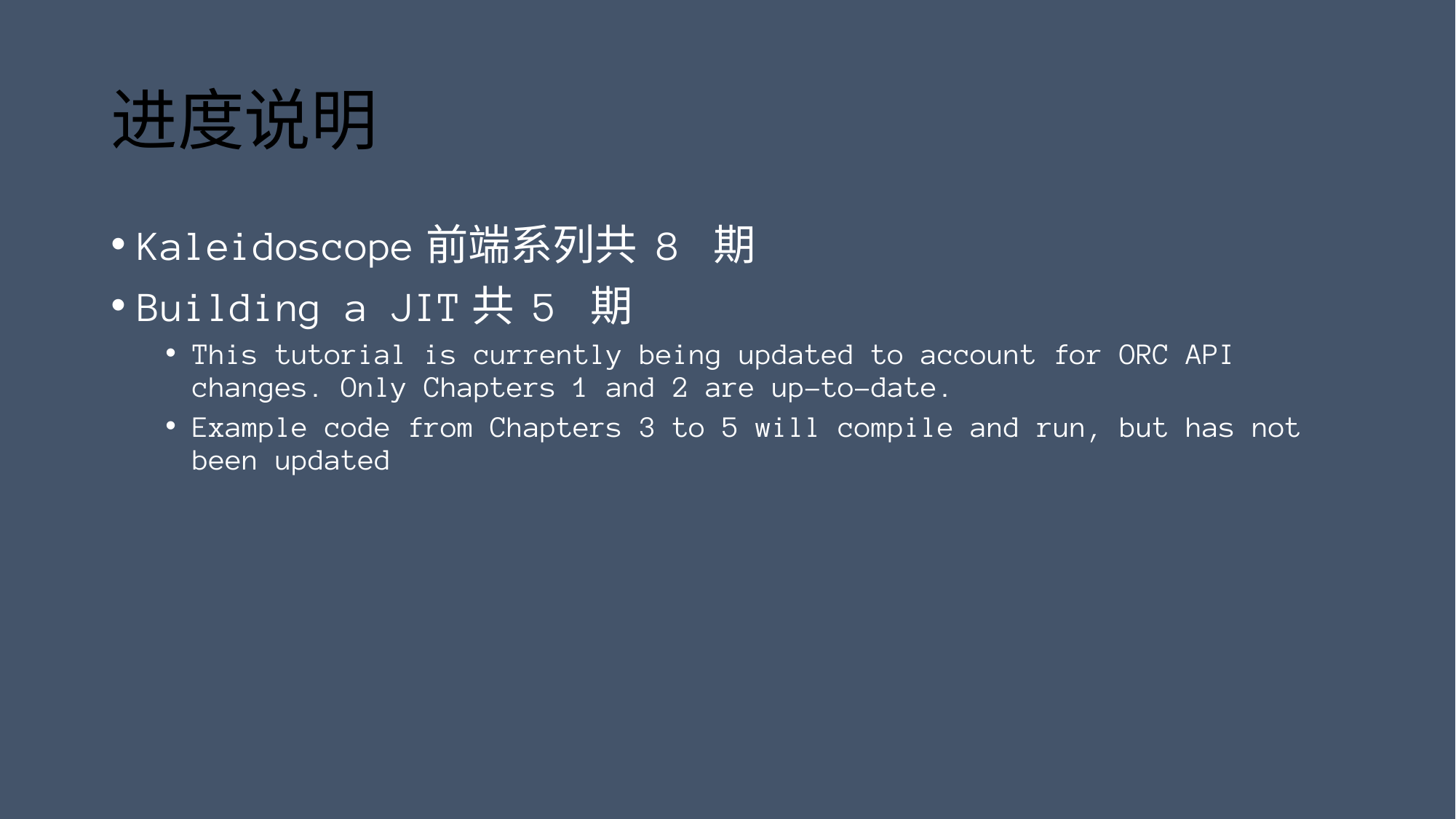

# 进度说明
Kaleidoscope前端系列共 8 期
Building a JIT共 5 期
This tutorial is currently being updated to account for ORC API changes. Only Chapters 1 and 2 are up-to-date.
Example code from Chapters 3 to 5 will compile and run, but has not been updated